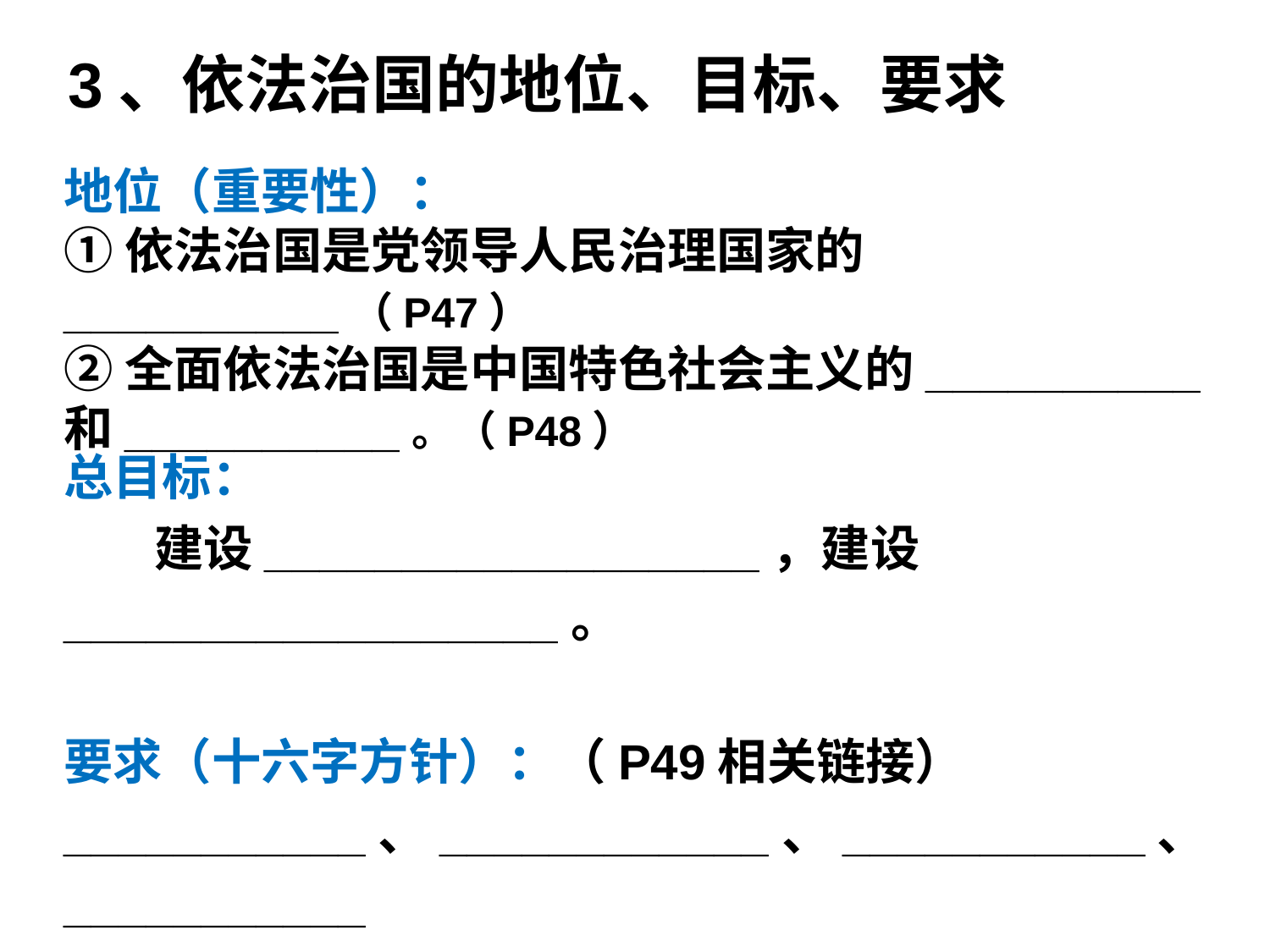

3、依法治国的地位、目标、要求
地位（重要性）：
①依法治国是党领导人民治理国家的__________（P47）
②全面依法治国是中国特色社会主义的__________和__________。（P48）
总目标：
       建设__________________，建设__________________。

要求（十六字方针）：（P49相关链接）
___________、____________、___________、___________